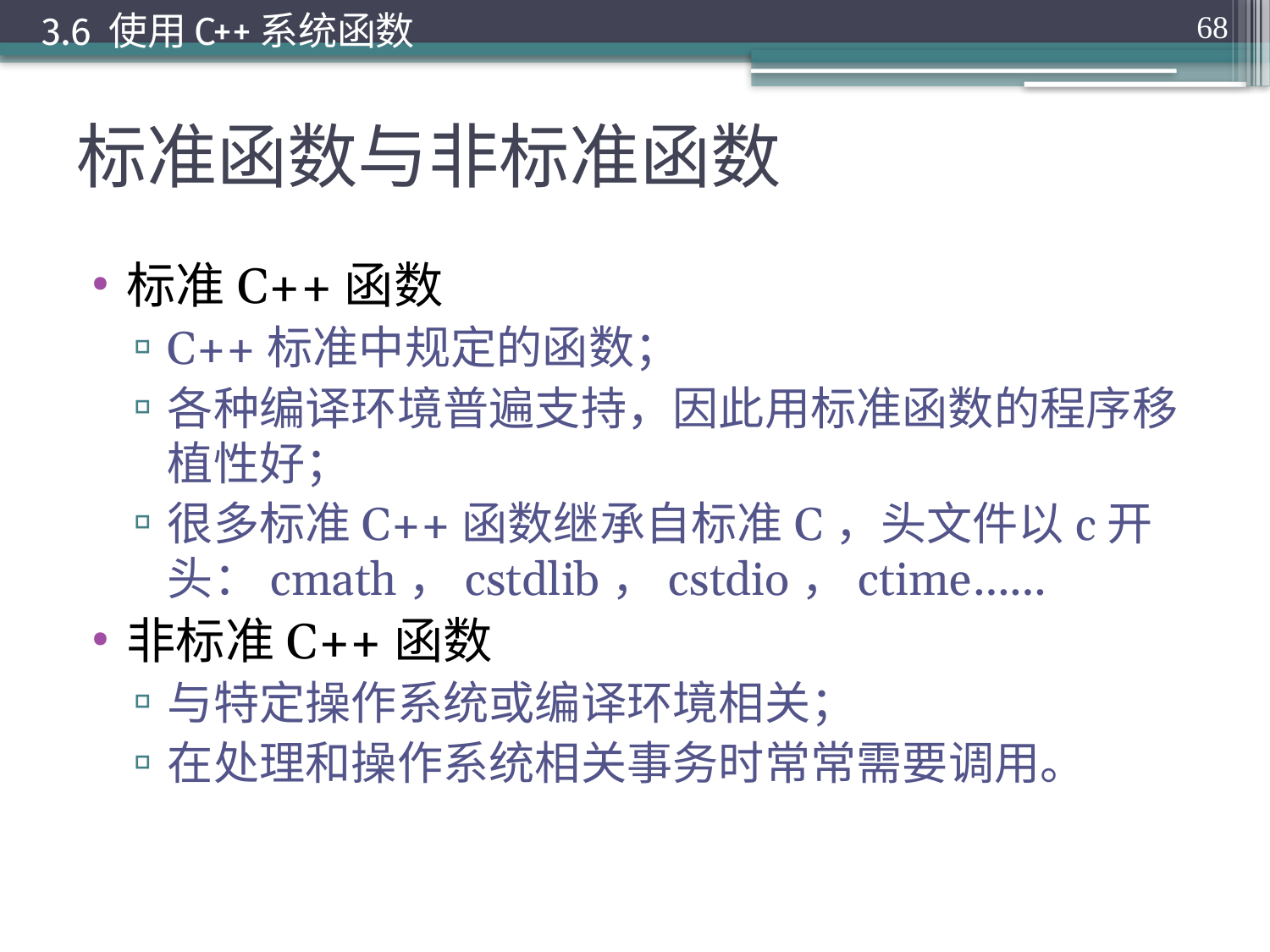

3.6 使用C++系统函数
68
# 标准函数与非标准函数
标准C++函数
C++标准中规定的函数；
各种编译环境普遍支持，因此用标准函数的程序移植性好；
很多标准C++函数继承自标准C，头文件以c开头：cmath，cstdlib，cstdio，ctime……
非标准C++函数
与特定操作系统或编译环境相关；
在处理和操作系统相关事务时常常需要调用。